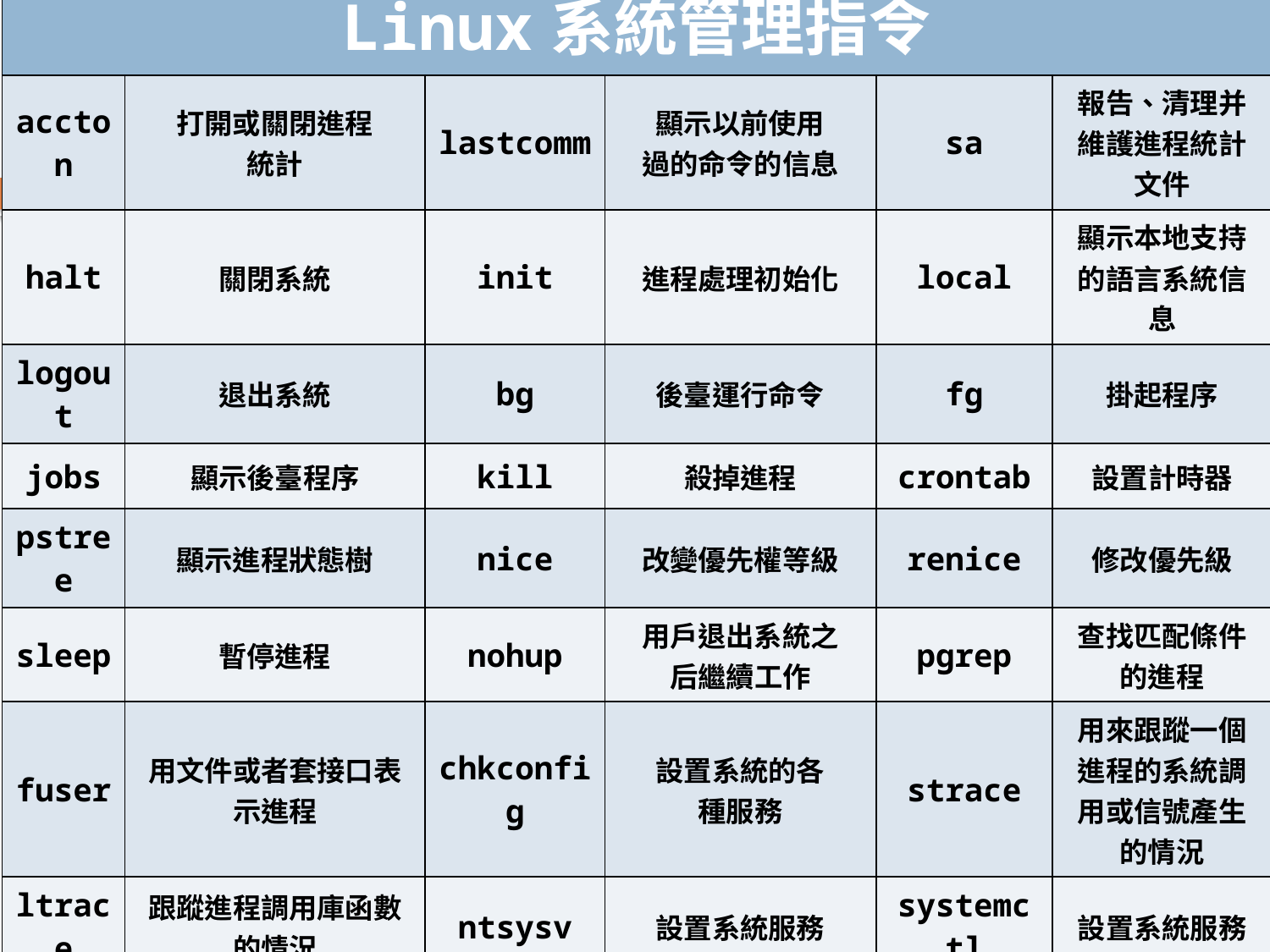

| Linux系統管理指令 |  |  |  |  |  |
| --- | --- | --- | --- | --- | --- |
| accton | 打開或關閉進程 統計 | lastcomm | 顯示以前使用 過的命令的信息 | sa | 報告、清理并維護進程統計文件 |
| halt | 關閉系統 | init | 進程處理初始化 | local | 顯示本地支持的語言系統信息 |
| logout | 退出系統 | bg | 後臺運行命令 | fg | 掛起程序 |
| jobs | 顯示後臺程序 | kill | 殺掉進程 | crontab | 設置計時器 |
| pstree | 顯示進程狀態樹 | nice | 改變優先權等級 | renice | 修改優先級 |
| sleep | 暫停進程 | nohup | 用戶退出系統之 后繼續工作 | pgrep | 查找匹配條件的進程 |
| fuser | 用文件或者套接口表示進程 | chkconfig | 設置系統的各 種服務 | strace | 用來跟蹤一個進程的系統調用或信號產生的情況 |
| ltrace | 跟蹤進程調用庫函數的情況 | ntsysv | 設置系統服務 | systemctl | 設置系統服務 |
| lsmod | 顯示Linux內核的 模塊信息 | reboot | 重新啟動系統 | uname | 顯示系統信息 |
| set | 設置shell | setenv | 查詢或顯示環境 變量 | lspci | 查看硬件插槽 |